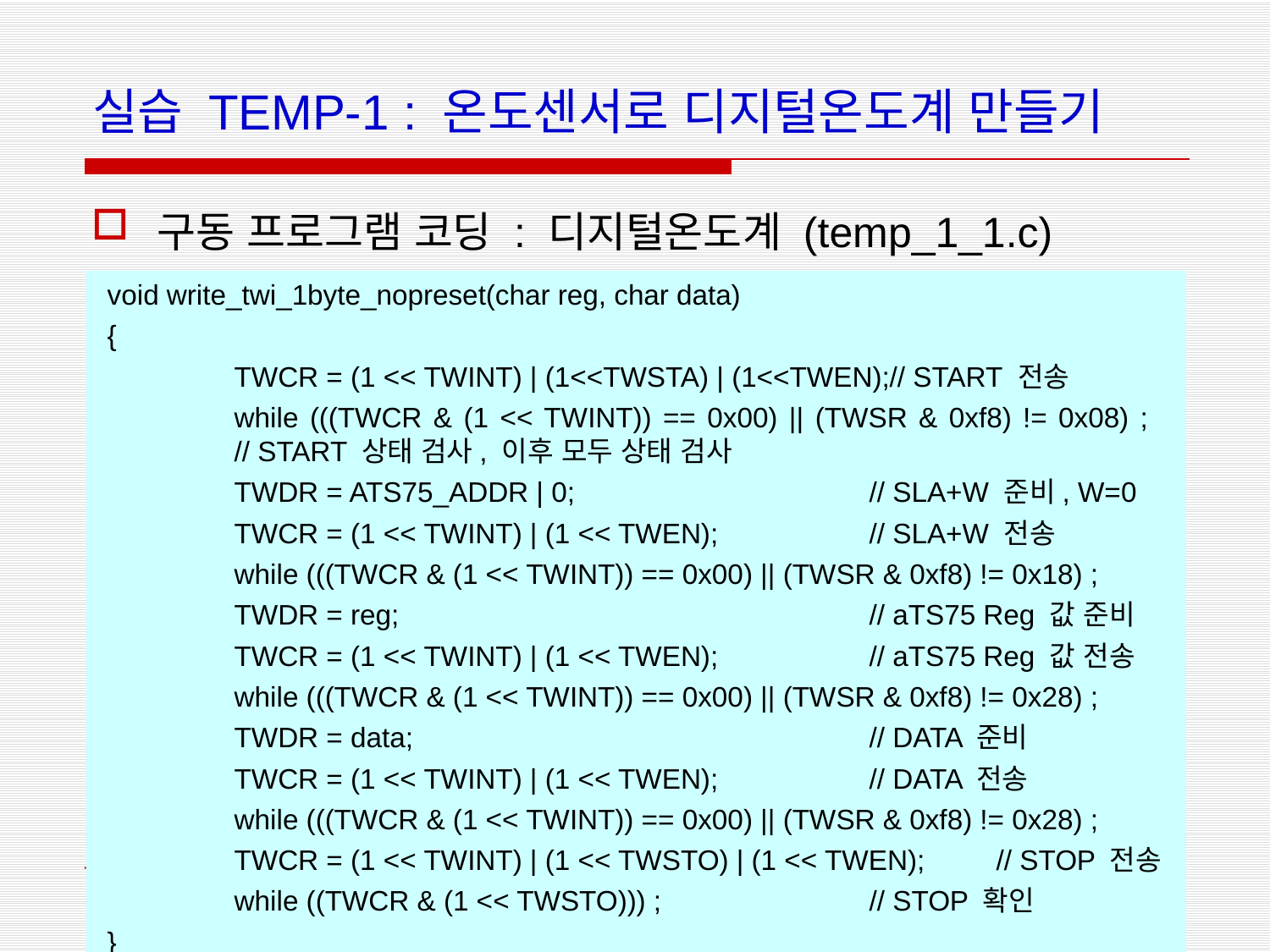

# 실습 TEMP-1 : 온도센서로 디지털온도계 만들기
구동 프로그램 코딩 : 디지털온도계 (temp_1_1.c)
void write_twi_1byte_nopreset(char reg, char data)
{
	TWCR = (1 << TWINT) | (1<<TWSTA) | (1<<TWEN);// START 전송
	while (((TWCR & (1 << TWINT)) == 0x00) || (TWSR & 0xf8) != 0x08) ;		// START 상태 검사, 이후 모두 상태 검사
	TWDR = ATS75_ADDR | 0;			// SLA+W 준비, W=0
	TWCR = (1 << TWINT) | (1 << TWEN);		// SLA+W 전송
	while (((TWCR & (1 << TWINT)) == 0x00) || (TWSR & 0xf8) != 0x18) ;
	TWDR = reg;				// aTS75 Reg 값 준비
	TWCR = (1 << TWINT) | (1 << TWEN);		// aTS75 Reg 값 전송
	while (((TWCR & (1 << TWINT)) == 0x00) || (TWSR & 0xf8) != 0x28) ;
	TWDR = data;				// DATA 준비
	TWCR = (1 << TWINT) | (1 << TWEN);		// DATA 전송
	while (((TWCR & (1 << TWINT)) == 0x00) || (TWSR & 0xf8) != 0x28) ;
	TWCR = (1 << TWINT) | (1 << TWSTO) | (1 << TWEN);	// STOP 전송
	while ((TWCR & (1 << TWSTO))) ;		// STOP 확인
}
임베디드시스템
-39-